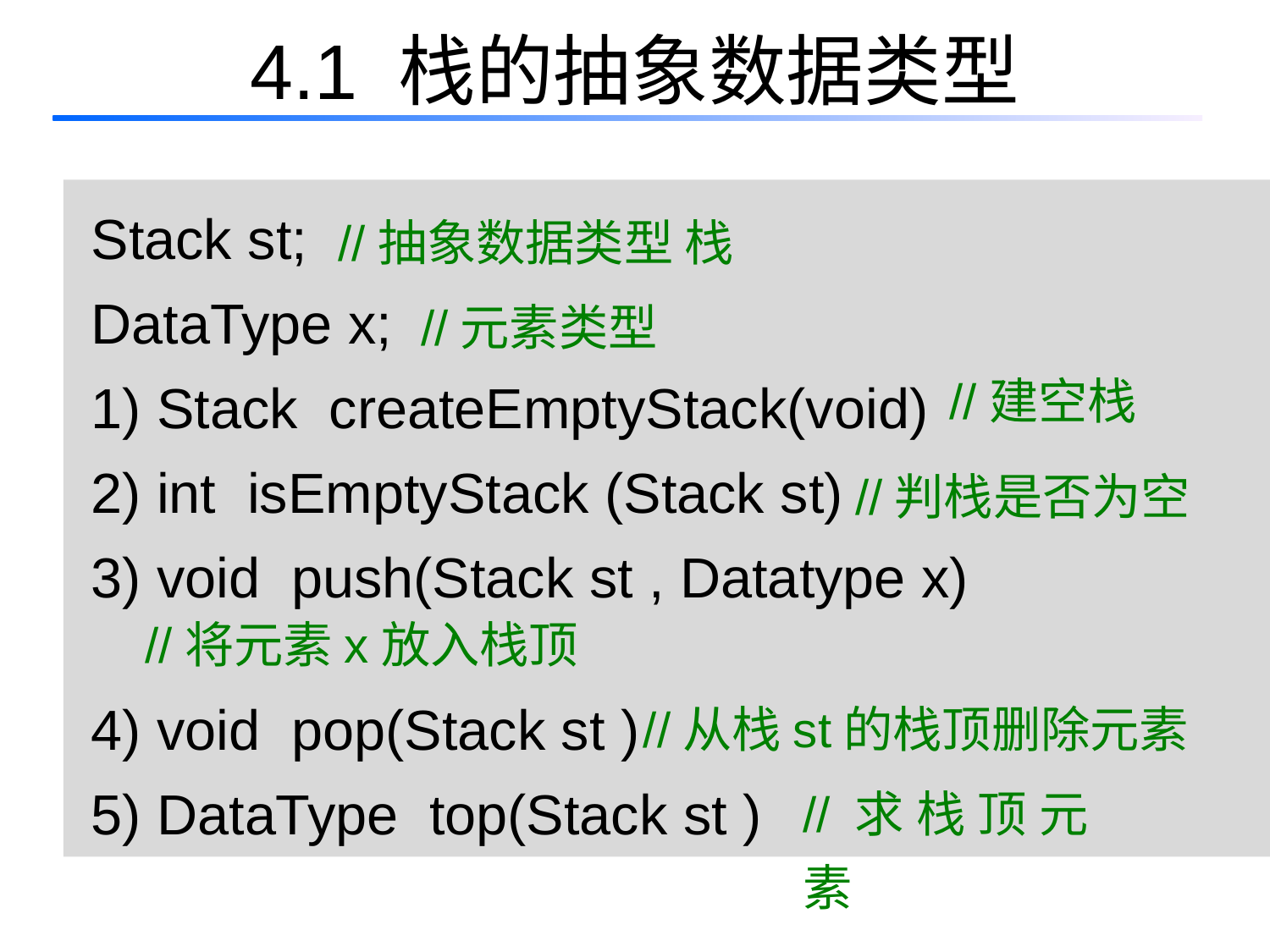

# 4.1 栈的抽象数据类型

Stack st;
DataType x;
1) Stack  createEmptyStack(void)
2) int  isEmptyStack (Stack st)
3) void  push(Stack st , Datatype x)

4) void  pop(Stack st )
5) DataType  top(Stack st )
//抽象数据类型 栈
//元素类型
//建空栈
//判栈是否为空
//将元素x放入栈顶
//从栈st的栈顶删除元素
//求栈顶元素